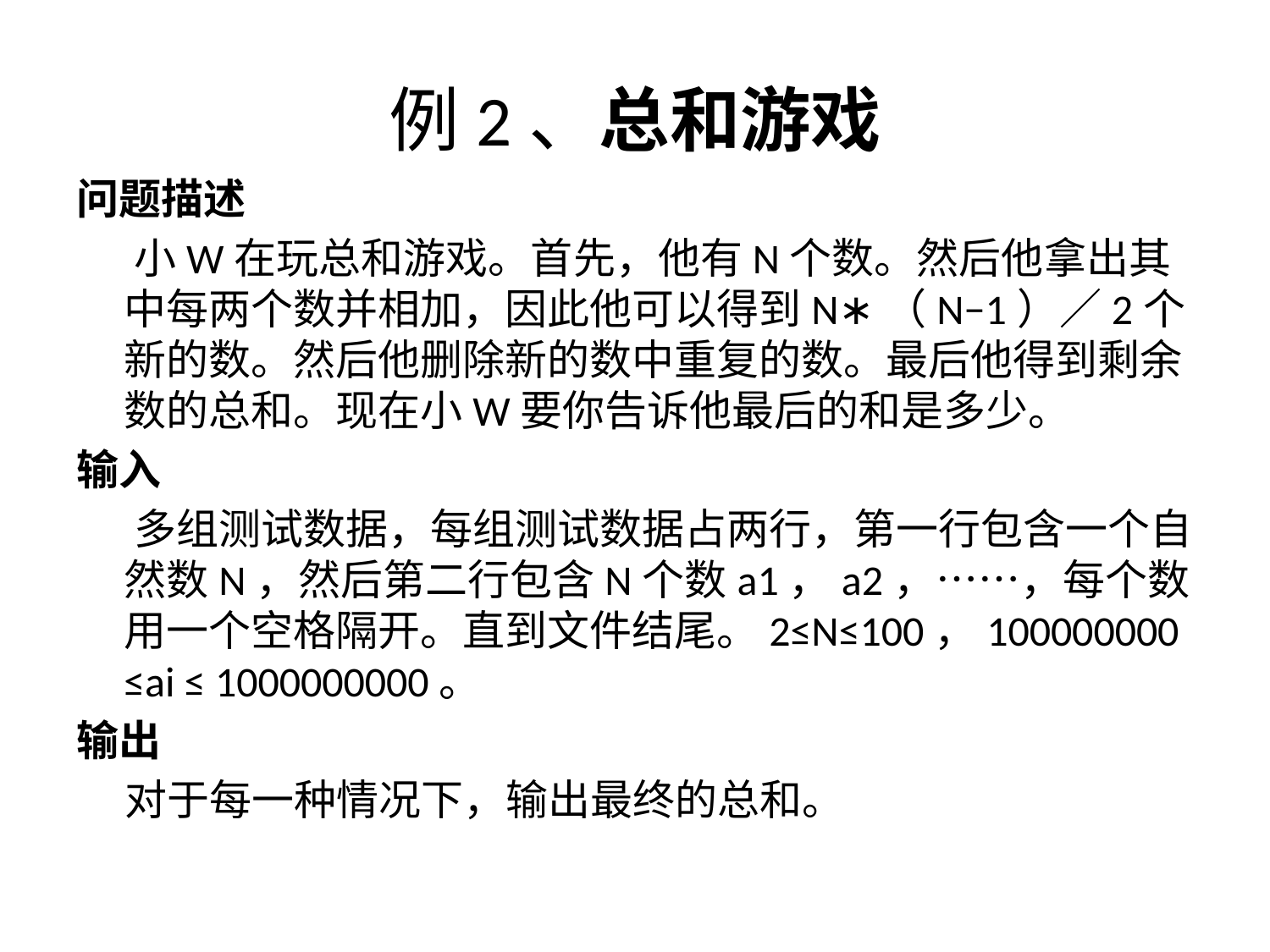

# 例2、总和游戏
问题描述
     小W在玩总和游戏。首先，他有N个数。然后他拿出其中每两个数并相加，因此他可以得到N∗（N−1）／2个新的数。然后他删除新的数中重复的数。最后他得到剩余数的总和。现在小W要你告诉他最后的和是多少。
输入
     多组测试数据，每组测试数据占两行，第一行包含一个自然数N，然后第二行包含N个数a1，a2，……，每个数用一个空格隔开。直到文件结尾。2≤N≤100，100000000 ≤ai ≤ 1000000000。
输出
    对于每一种情况下，输出最终的总和。